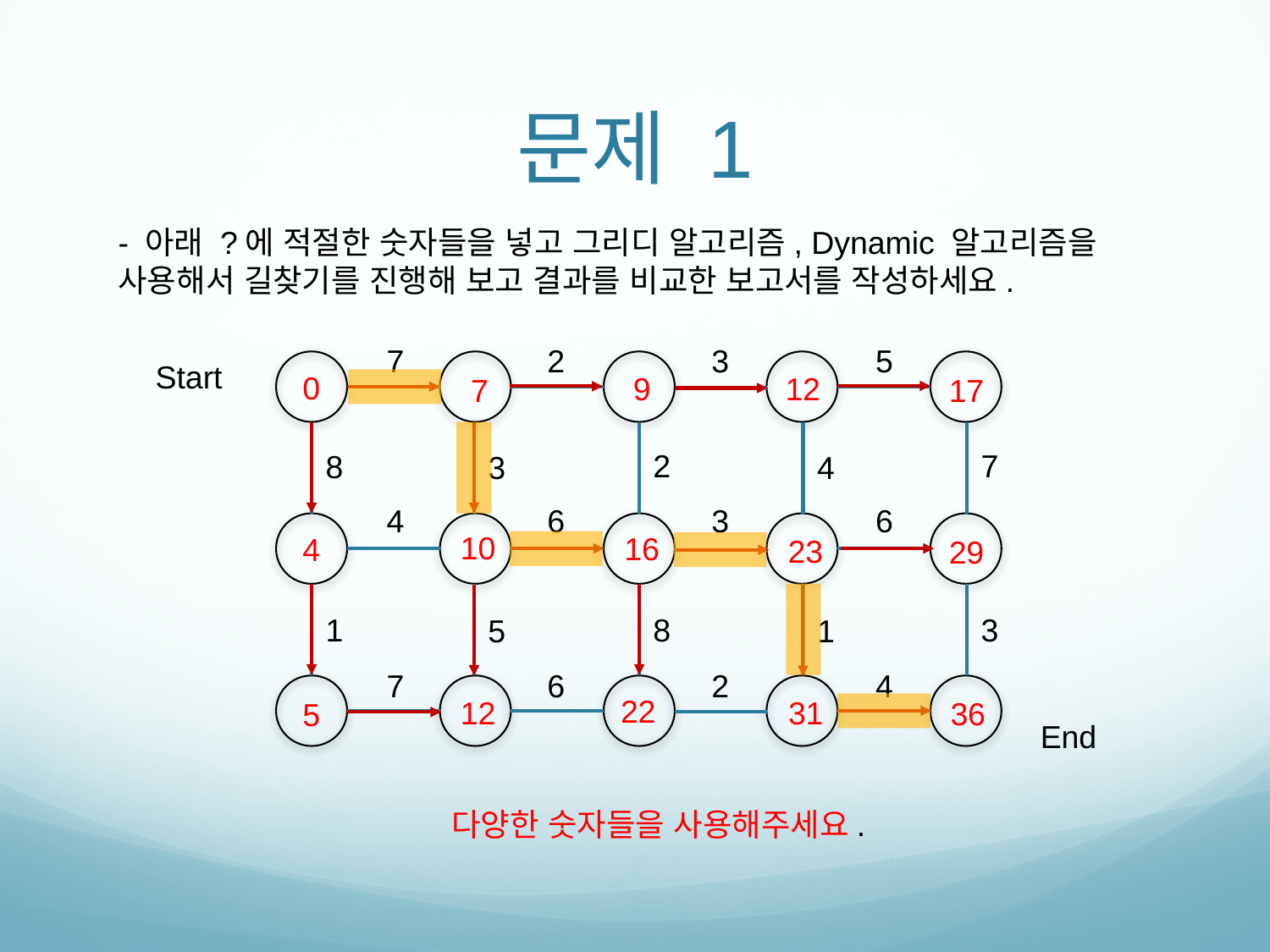

# 문제 1
- 아래 ?에 적절한 숫자들을 넣고 그리디 알고리즘, Dynamic 알고리즘을 사용해서 길찾기를 진행해 보고 결과를 비교한 보고서를 작성하세요.
7
2
3
5
Start

0
12
9
7
17
2
7
8
3
4
4
6
3
6

10
16
4
23
29
8
3
1
5
1
7
6
2
4

22
12
31
36
5
End
다양한 숫자들을 사용해주세요.